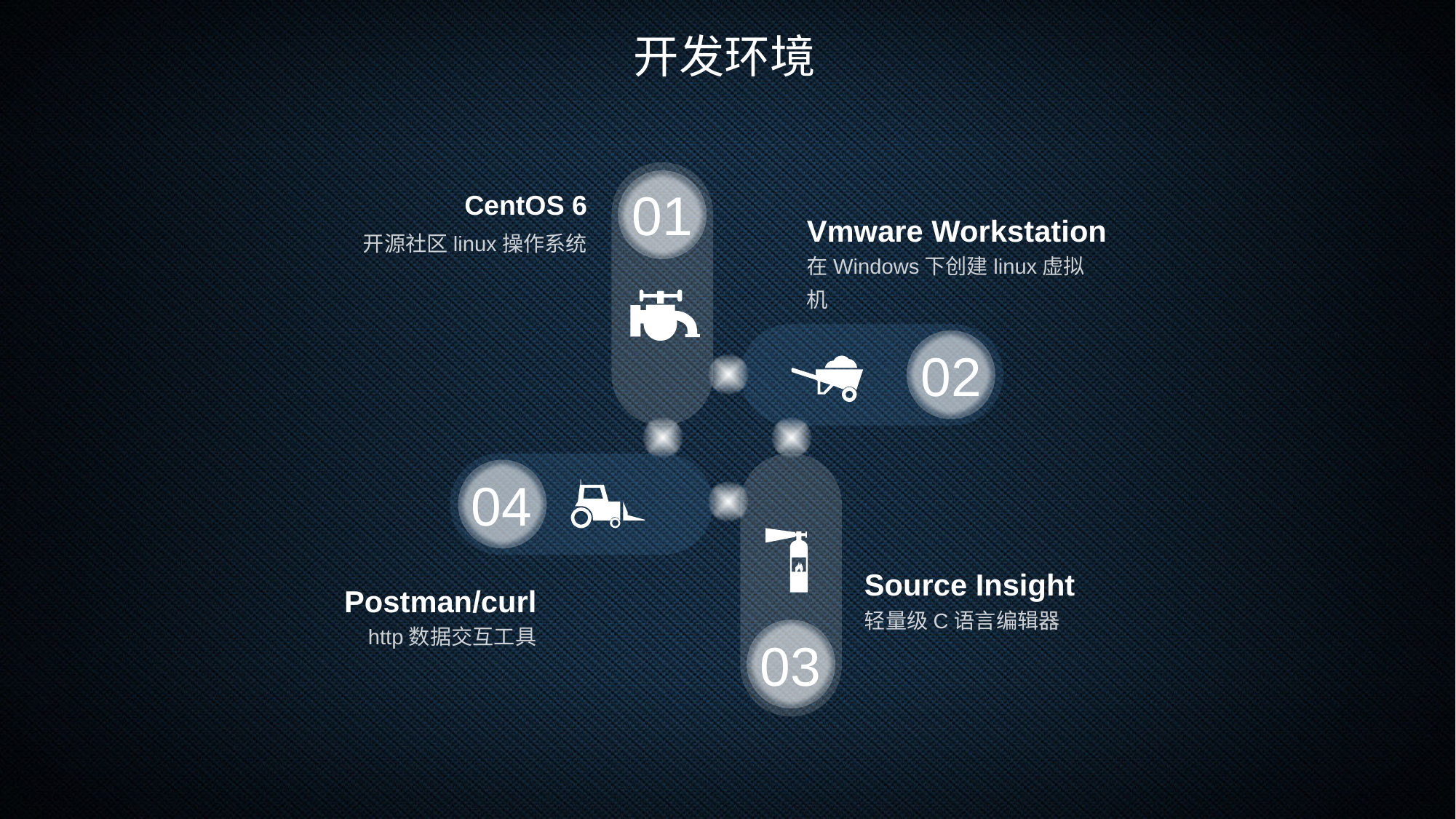

开发环境

01

CentOS 6
开源社区linux操作系统
Vmware Workstation
在Windows下创建linux虚拟机

02

04

03

Source Insight
轻量级C语言编辑器
Postman/curl
http数据交互工具